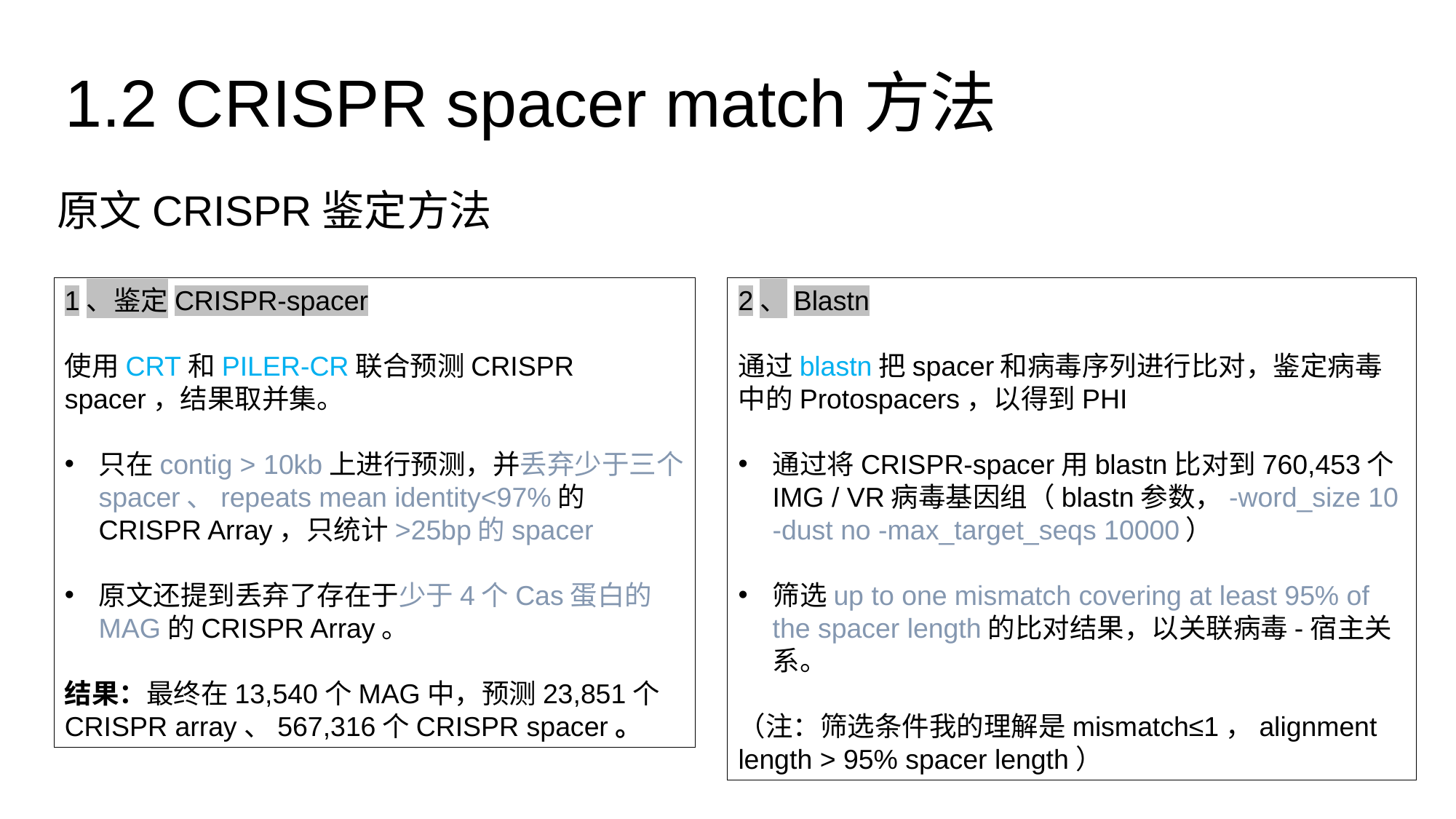

# 1.2 CRISPR spacer match方法​
原文CRISPR鉴定方法

1、鉴定CRISPR-spacer

使用CRT和PILER-CR联合预测CRISPR spacer，结果取并集。

只在contig > 10kb上进行预测，并丢弃少于三个spacer、repeats mean identity<97%的CRISPR Array，只统计>25bp的spacer

原文还提到丢弃了存在于少于4个Cas蛋白的MAG的CRISPR Array。

结果：最终在13,540个MAG中，预测23,851个CRISPR array、567,316个CRISPR spacer。
2、Blastn

通过blastn把spacer和病毒序列进行比对，鉴定病毒中的Protospacers，以得到PHI

通过将CRISPR-spacer用blastn比对到760,453个IMG / VR病毒基因组（blastn参数，-word_size 10 -dust no -max_target_seqs 10000）

筛选up to one mismatch covering at least 95% of the spacer length的比对结果，以关联病毒-宿主关系。

（注：筛选条件我的理解是mismatch≤1，alignment length > 95% spacer length）​